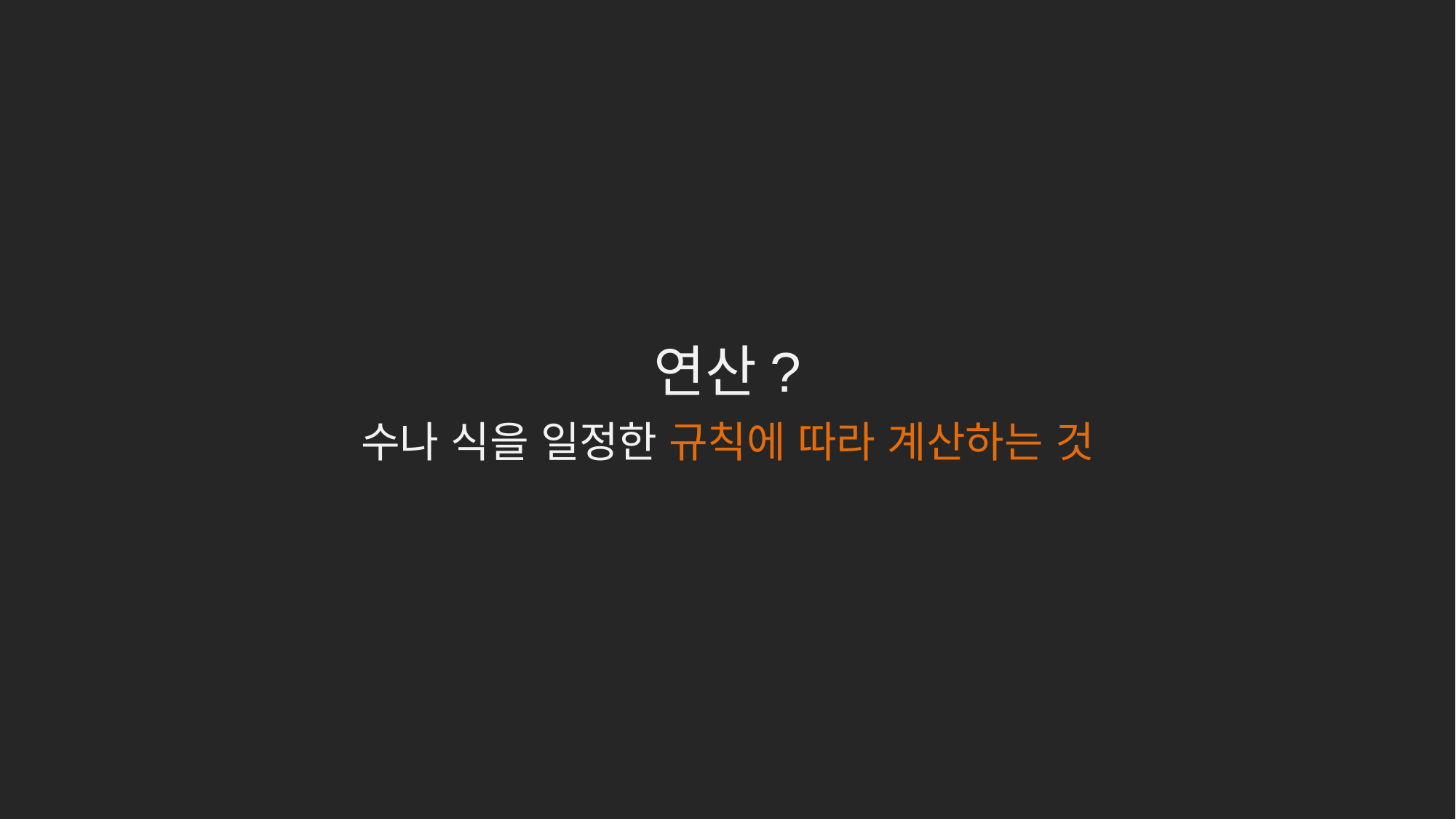

연산?
수나 식을 일정한 규칙에 따라 계산하는 것